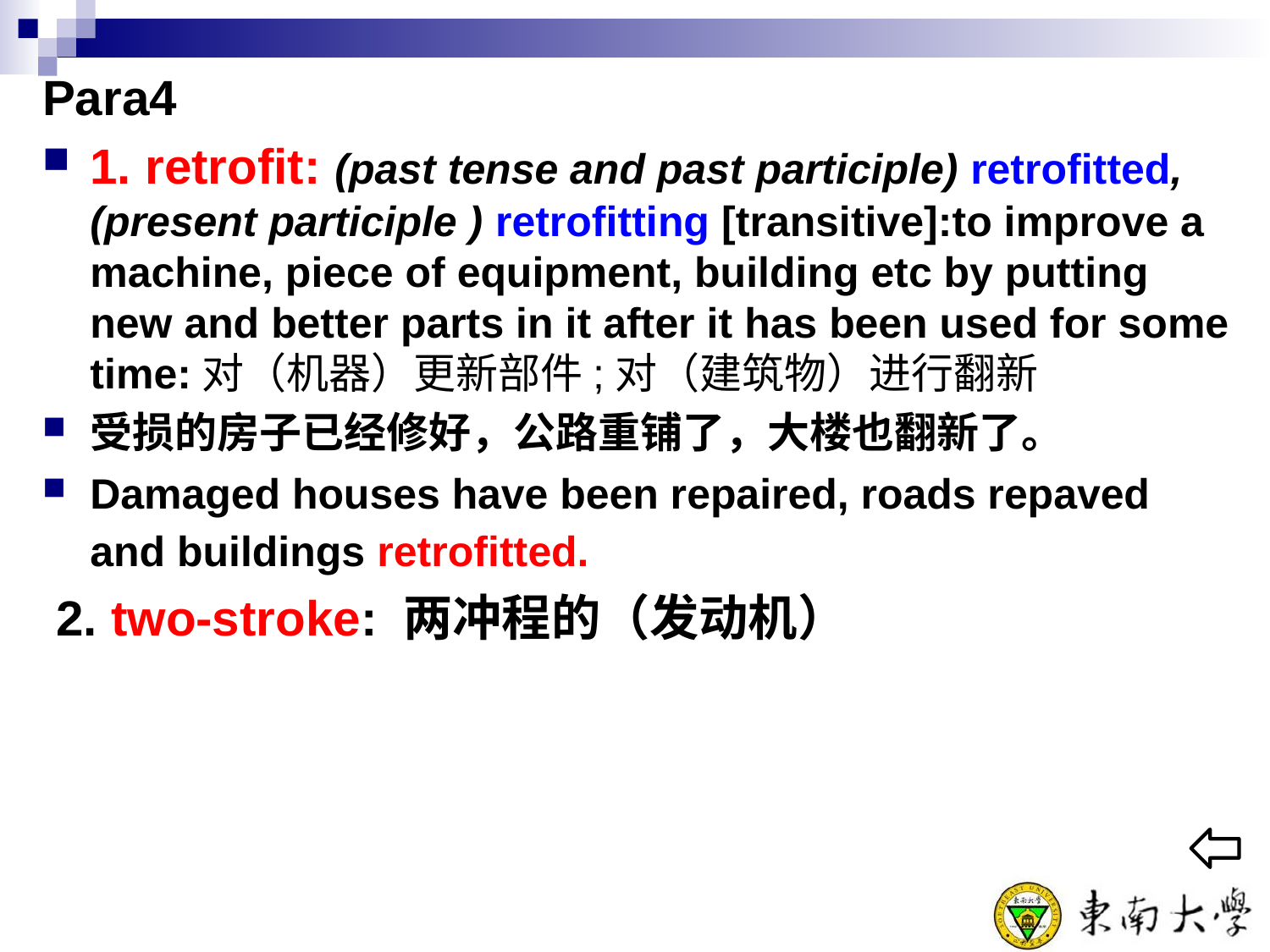

Para4
1. retrofit: (past tense and past participle) retrofitted, (present participle ) retrofitting [transitive]:to improve a machine, piece of equipment, building etc by putting new and better parts in it after it has been used for some time:对（机器）更新部件;对（建筑物）进行翻新
受损的房子已经修好，公路重铺了，大楼也翻新了。
Damaged houses have been repaired, roads repaved and buildings retrofitted.
 2. two-stroke: 两冲程的（发动机）